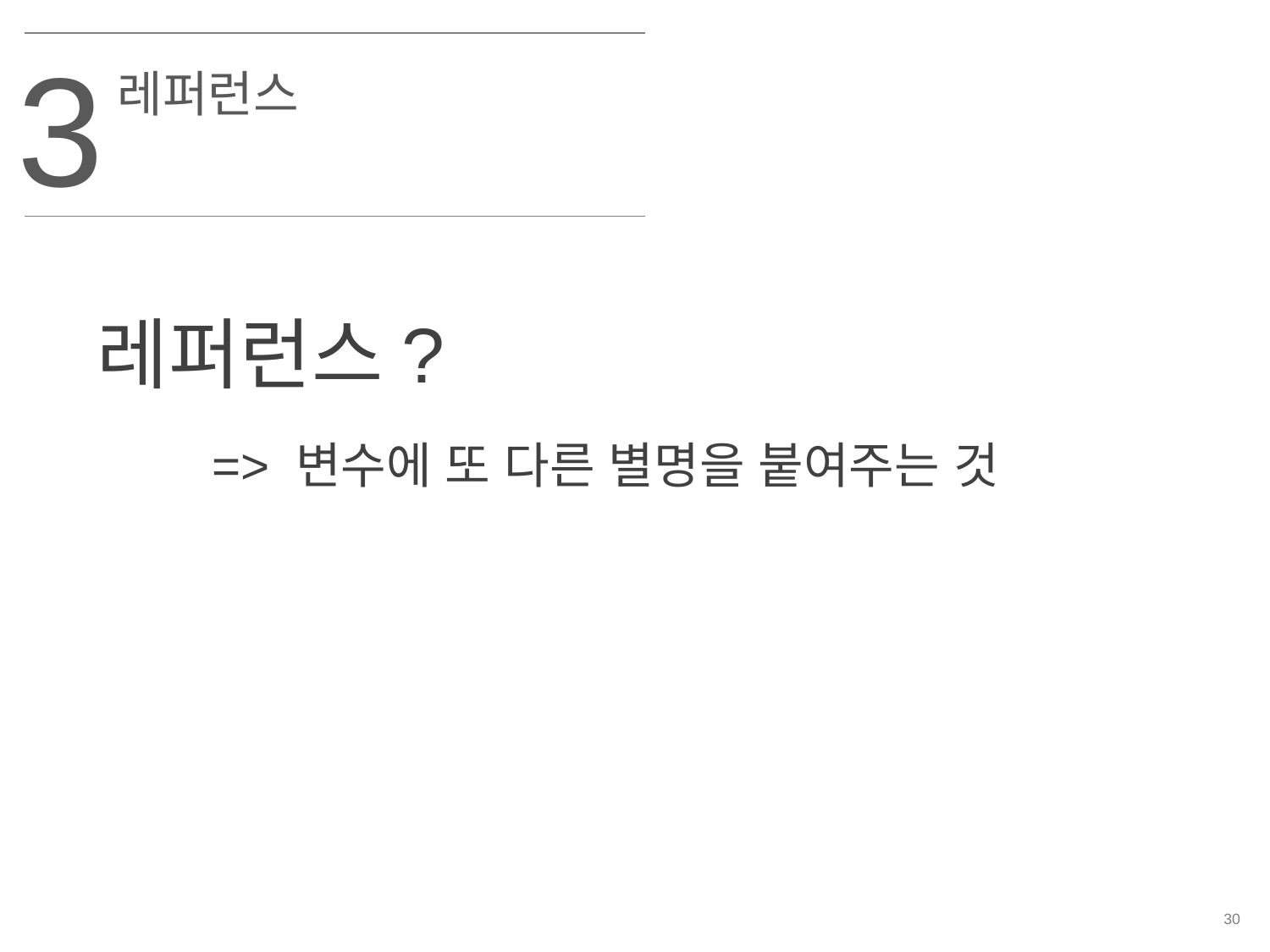

3
레퍼런스
레퍼런스?
=> 변수에 또 다른 별명을 붙여주는 것